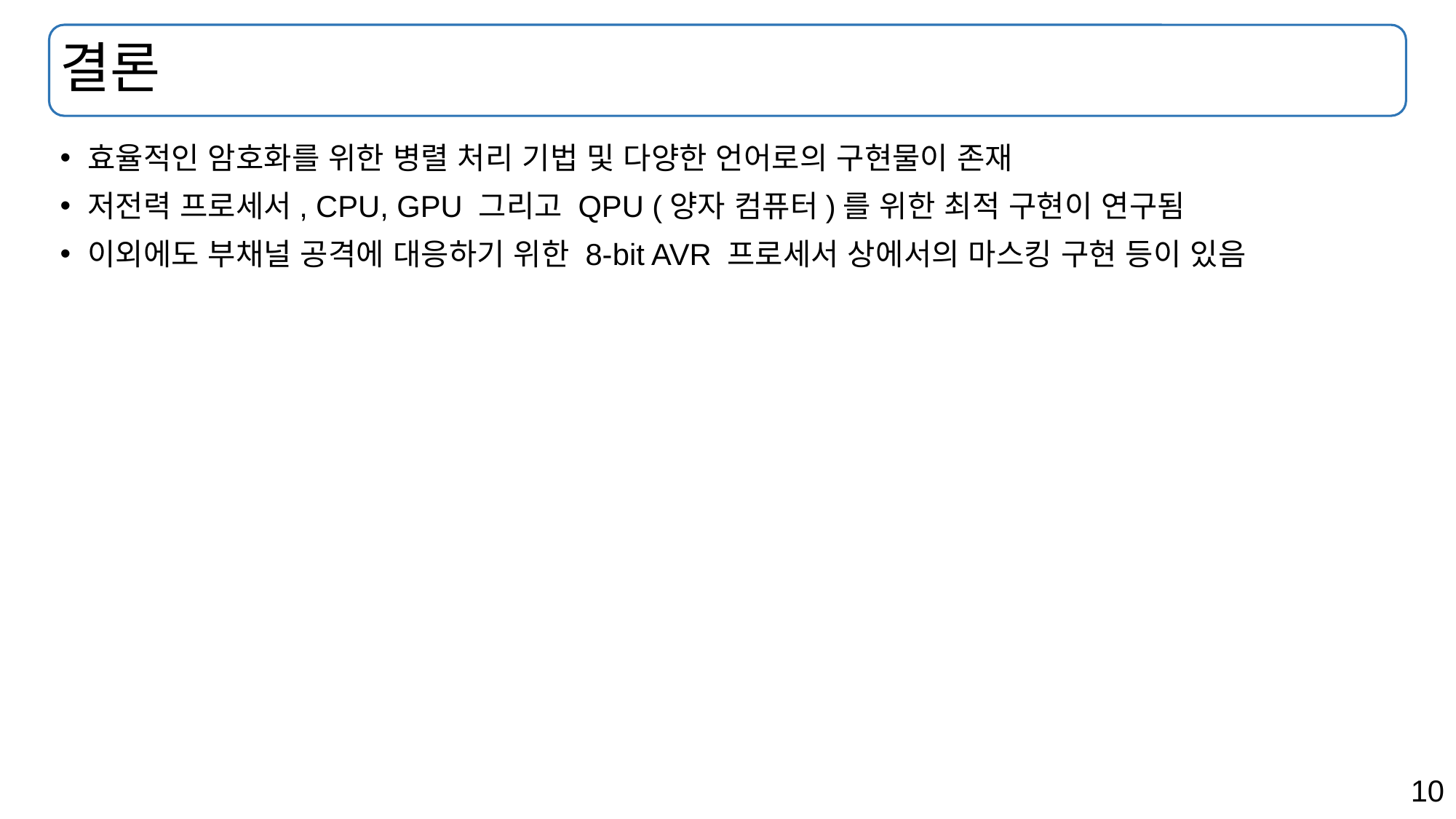

# 결론
효율적인 암호화를 위한 병렬 처리 기법 및 다양한 언어로의 구현물이 존재
저전력 프로세서, CPU, GPU 그리고 QPU (양자 컴퓨터)를 위한 최적 구현이 연구됨
이외에도 부채널 공격에 대응하기 위한 8-bit AVR 프로세서 상에서의 마스킹 구현 등이 있음